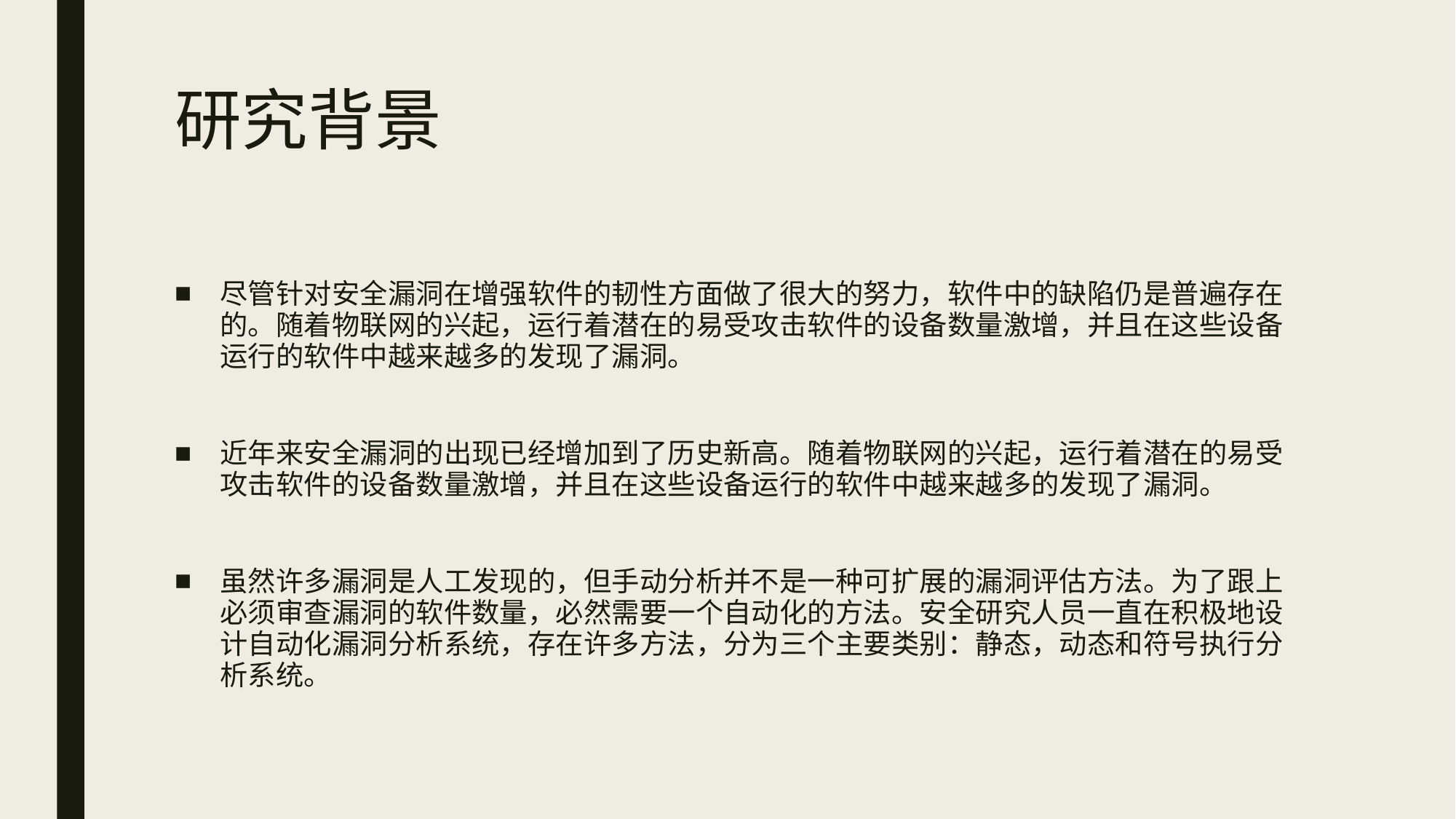

# 研究背景
尽管针对安全漏洞在增强软件的韧性方面做了很大的努力，软件中的缺陷仍是普遍存在的。随着物联网的兴起，运行着潜在的易受攻击软件的设备数量激增，并且在这些设备运行的软件中越来越多的发现了漏洞。

近年来安全漏洞的出现已经增加到了历史新高。随着物联网的兴起，运行着潜在的易受攻击软件的设备数量激增，并且在这些设备运行的软件中越来越多的发现了漏洞。

虽然许多漏洞是人工发现的，但手动分析并不是一种可扩展的漏洞评估方法。为了跟上必须审查漏洞的软件数量，必然需要一个自动化的方法。安全研究人员一直在积极地设计自动化漏洞分析系统，存在许多方法，分为三个主要类别：静态，动态和符号执行分析系统。